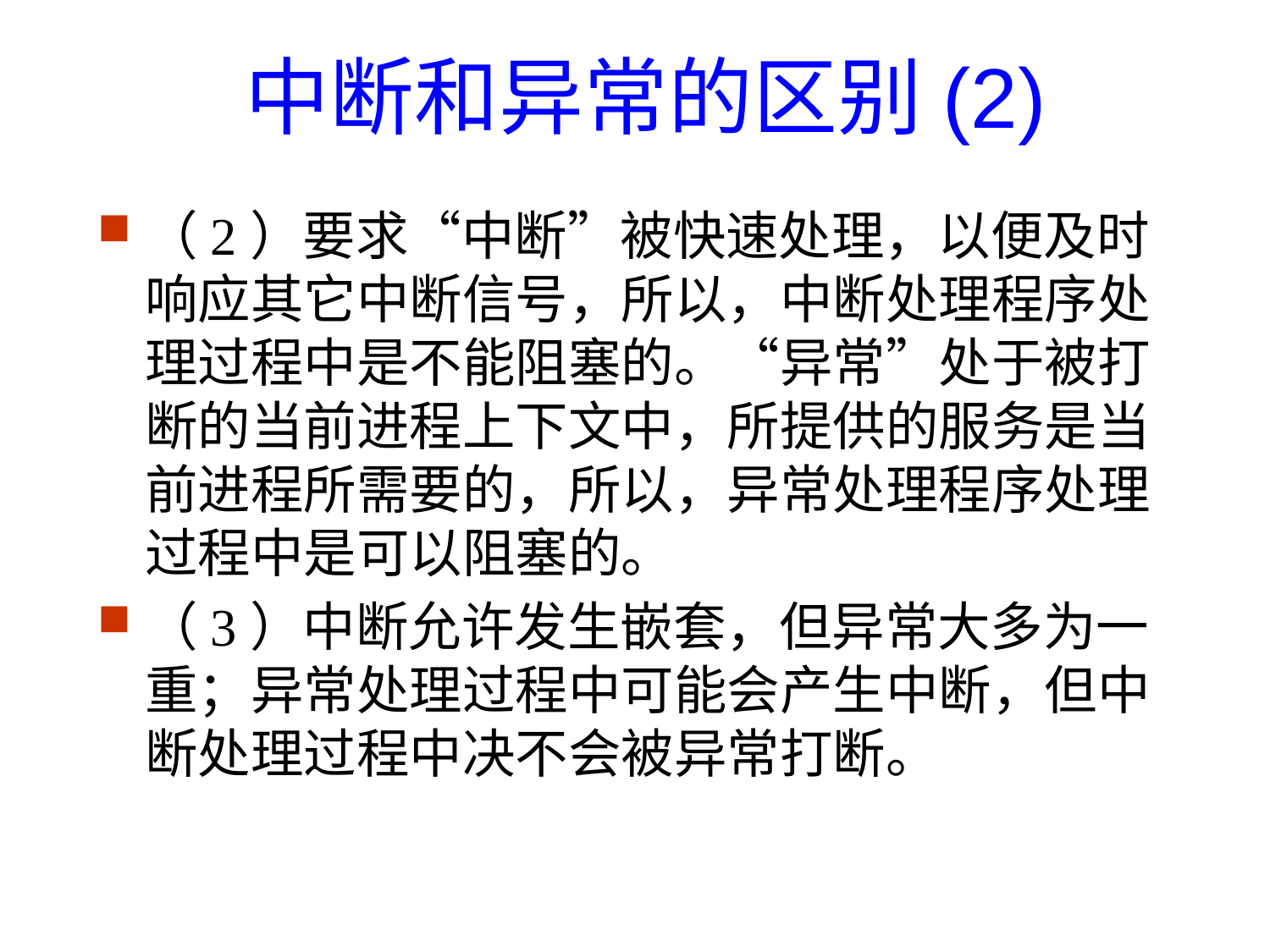

中断和异常的区别(2)
（2）要求“中断”被快速处理，以便及时响应其它中断信号，所以，中断处理程序处理过程中是不能阻塞的。“异常”处于被打断的当前进程上下文中，所提供的服务是当前进程所需要的，所以，异常处理程序处理过程中是可以阻塞的。
（3）中断允许发生嵌套，但异常大多为一重；异常处理过程中可能会产生中断，但中断处理过程中决不会被异常打断。